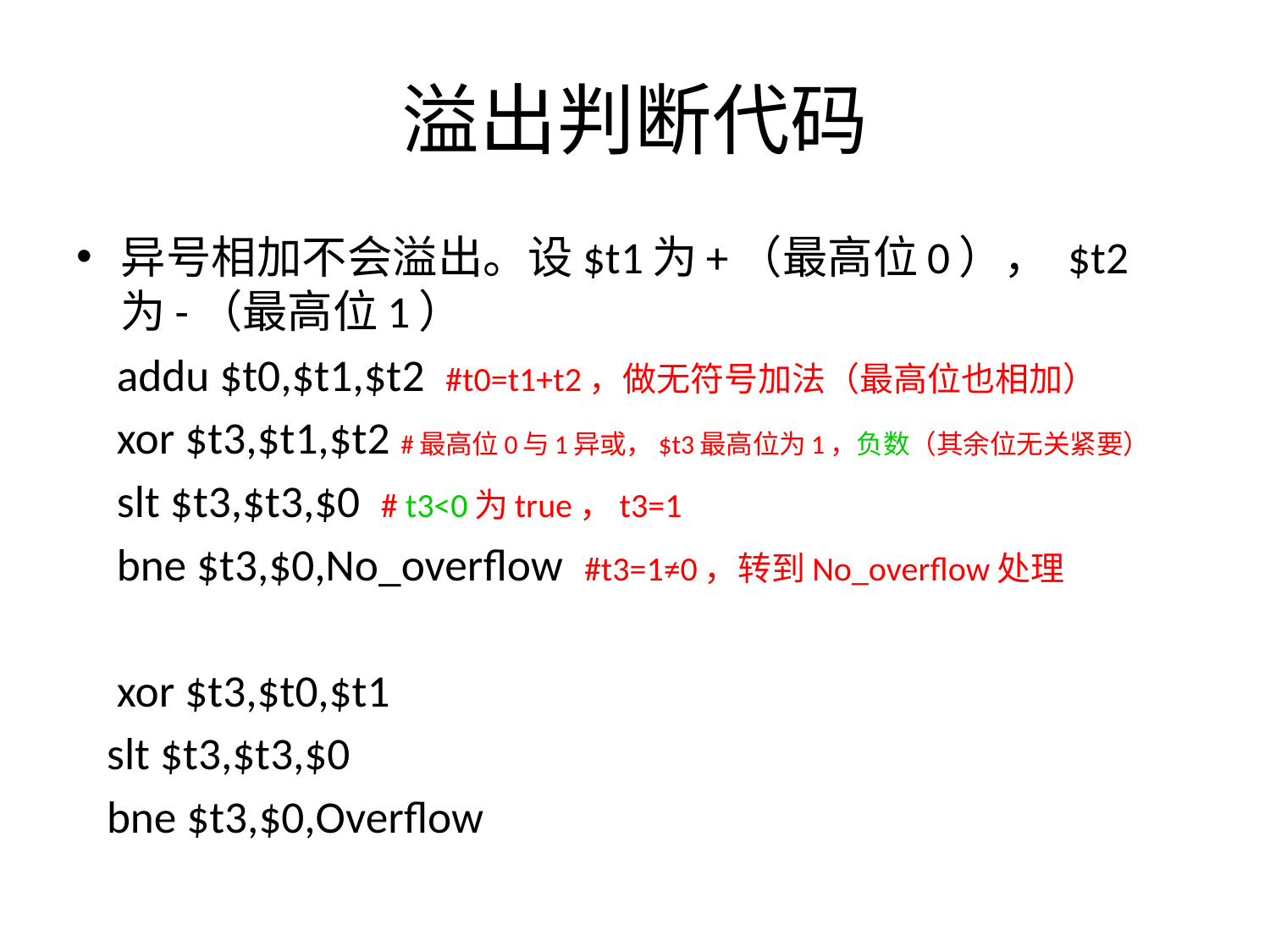

# 溢出判断代码
异号相加不会溢出。设$t1为+（最高位0）， $t2为-（最高位1）
    addu $t0,$t1,$t2  #t0=t1+t2，做无符号加法（最高位也相加）
    xor $t3,$t1,$t2 #最高位0与1异或，$t3最高位为1，负数（其余位无关紧要）
    slt $t3,$t3,$0  # t3<0为true，t3=1
    bne $t3,$0,No_overflow  #t3=1≠0，转到No_overflow处理

    xor $t3,$t0,$t1
   slt $t3,$t3,$0
   bne $t3,$0,Overflow